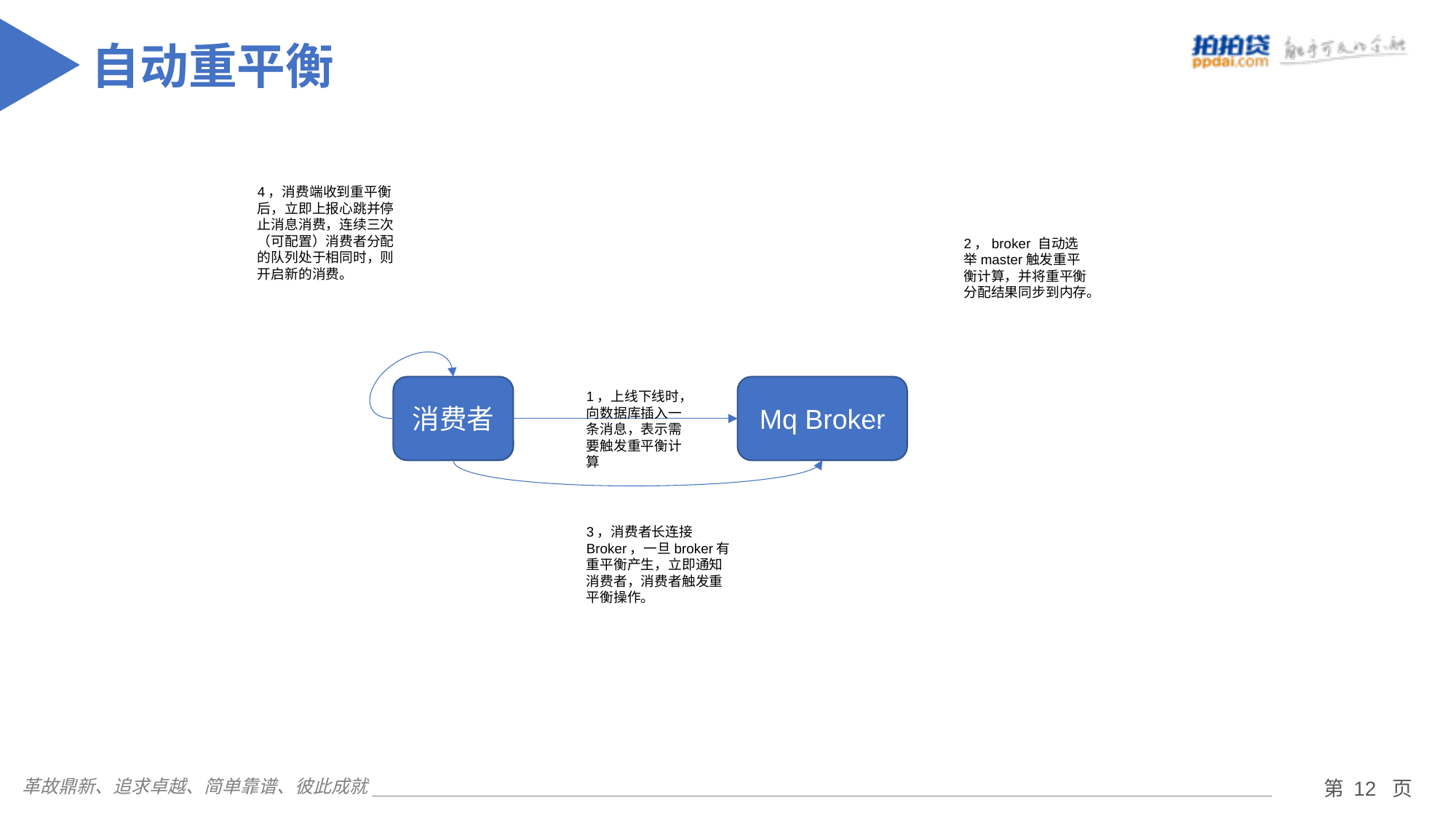

自动重平衡
4，消费端收到重平衡后，立即上报心跳并停止消息消费，连续三次（可配置）消费者分配的队列处于相同时，则开启新的消费。
2，broker 自动选举master触发重平衡计算，并将重平衡分配结果同步到内存。
消费者
Mq Broker
1，上线下线时，向数据库插入一条消息，表示需要触发重平衡计算
3，消费者长连接Broker，一旦broker有重平衡产生，立即通知消费者，消费者触发重平衡操作。